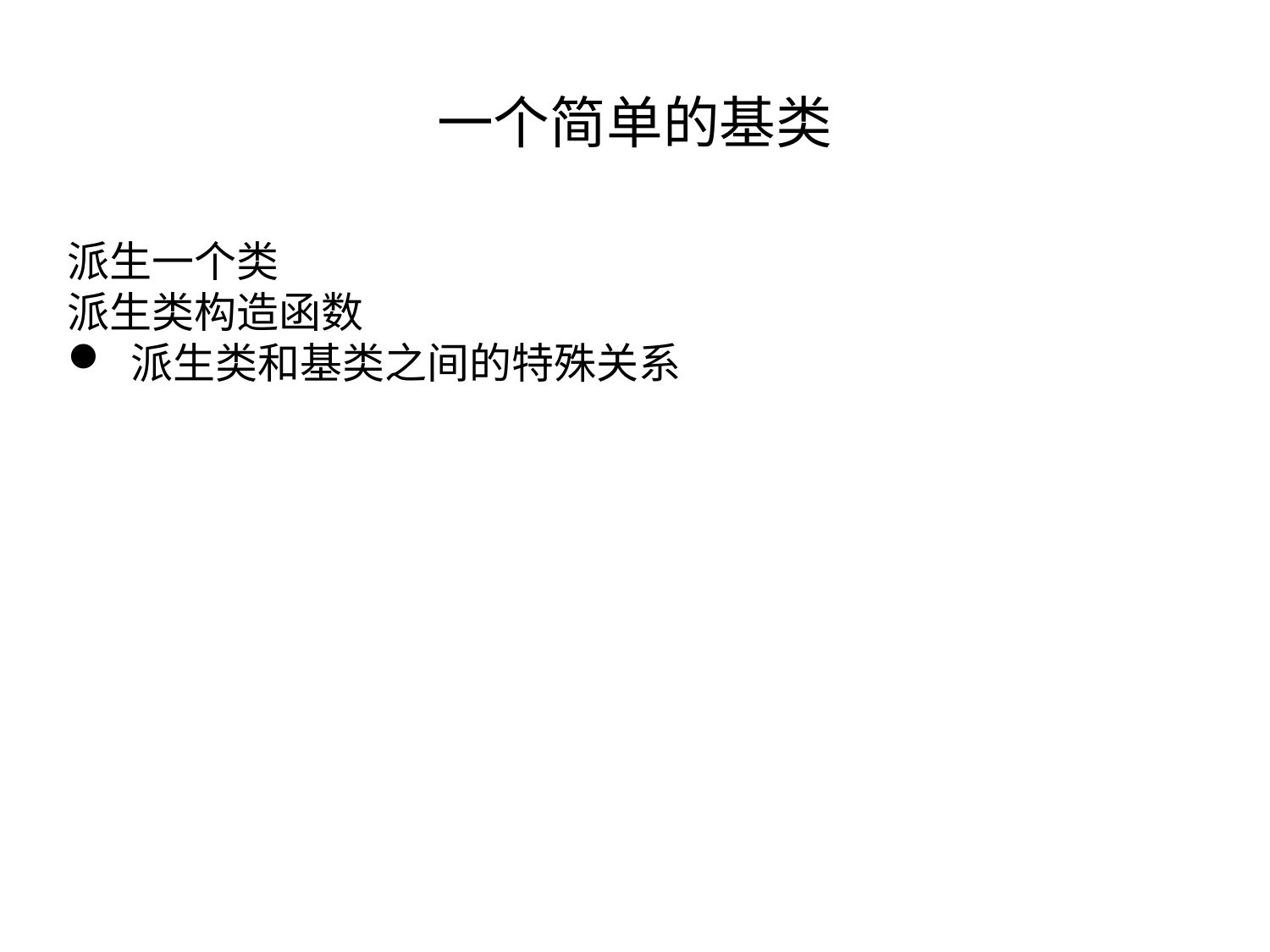

一个简单的基类
派生一个类
派生类构造函数
派生类和基类之间的特殊关系